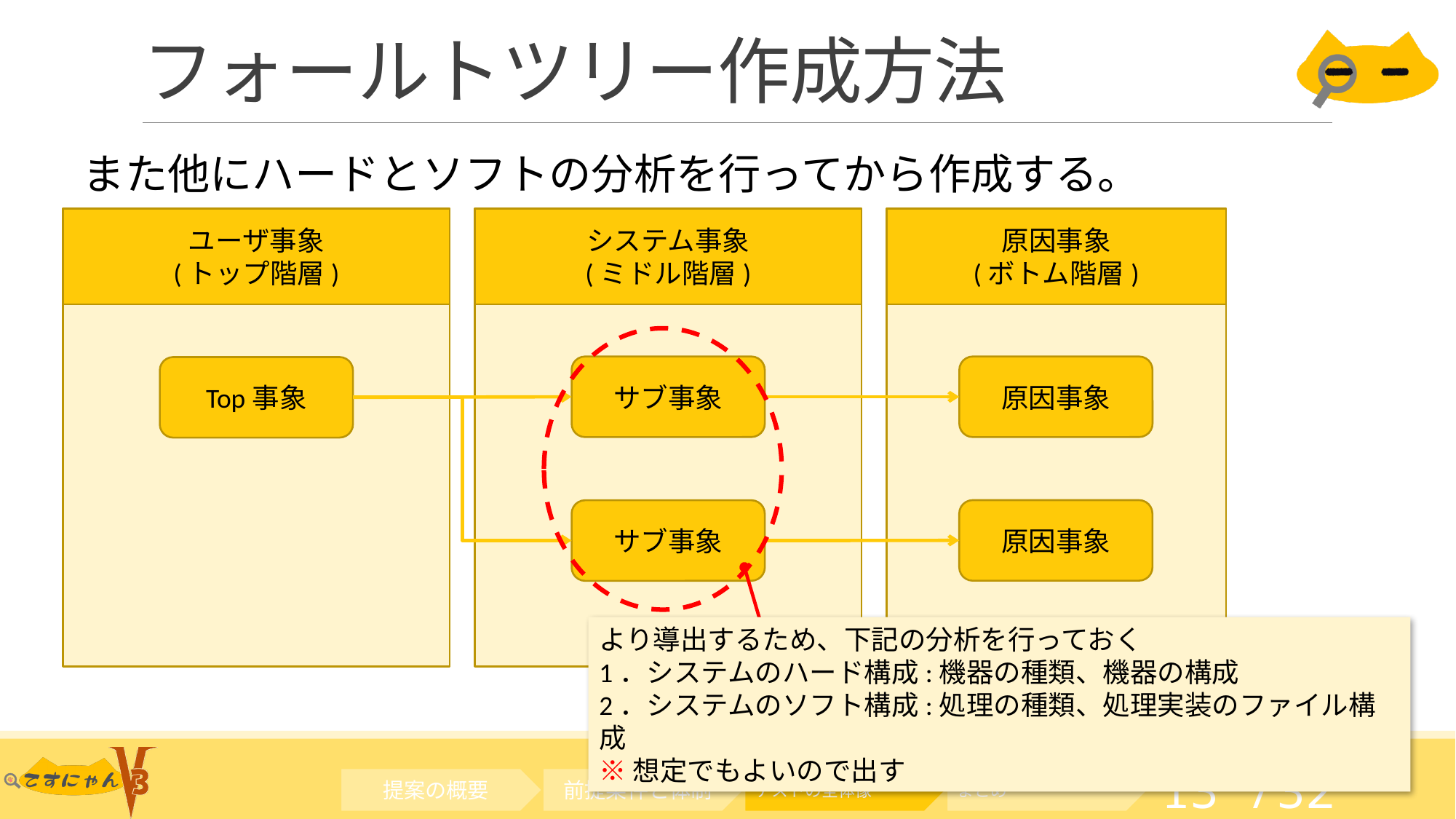

# フォールトツリー作成方法
また他にハードとソフトの分析を行ってから作成する。

ユーザ事象
(トップ階層)

システム事象
(ミドル階層)

原因事象
(ボトム階層)

サブ事象
原因事象
Top事象
原因事象
サブ事象
より導出するため、下記の分析を行っておく
1．システムのハード構成:機器の種類、機器の構成
2．システムのソフト構成:処理の種類、処理実装のファイル構成
※想定でもよいので出す
テストの全体像
まとめ
提案の概要
前提条件と体制
13 /32